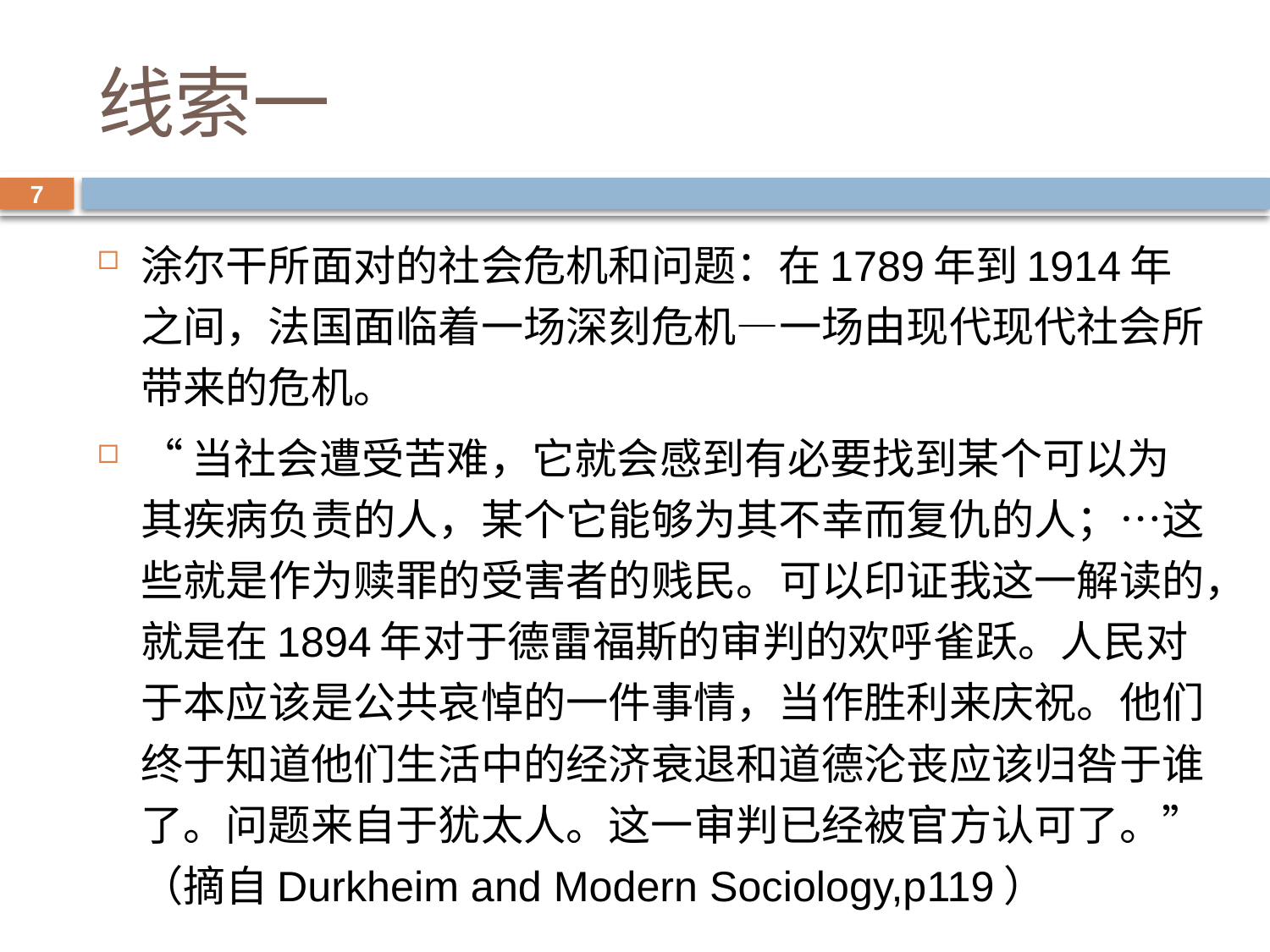

# 线索一
7
涂尔干所面对的社会危机和问题：在1789年到1914年之间，法国面临着一场深刻危机—一场由现代现代社会所带来的危机。
“当社会遭受苦难，它就会感到有必要找到某个可以为其疾病负责的人，某个它能够为其不幸而复仇的人；…这些就是作为赎罪的受害者的贱民。可以印证我这一解读的，就是在1894年对于德雷福斯的审判的欢呼雀跃。人民对于本应该是公共哀悼的一件事情，当作胜利来庆祝。他们终于知道他们生活中的经济衰退和道德沦丧应该归咎于谁了。问题来自于犹太人。这一审判已经被官方认可了。”（摘自Durkheim and Modern Sociology,p119）